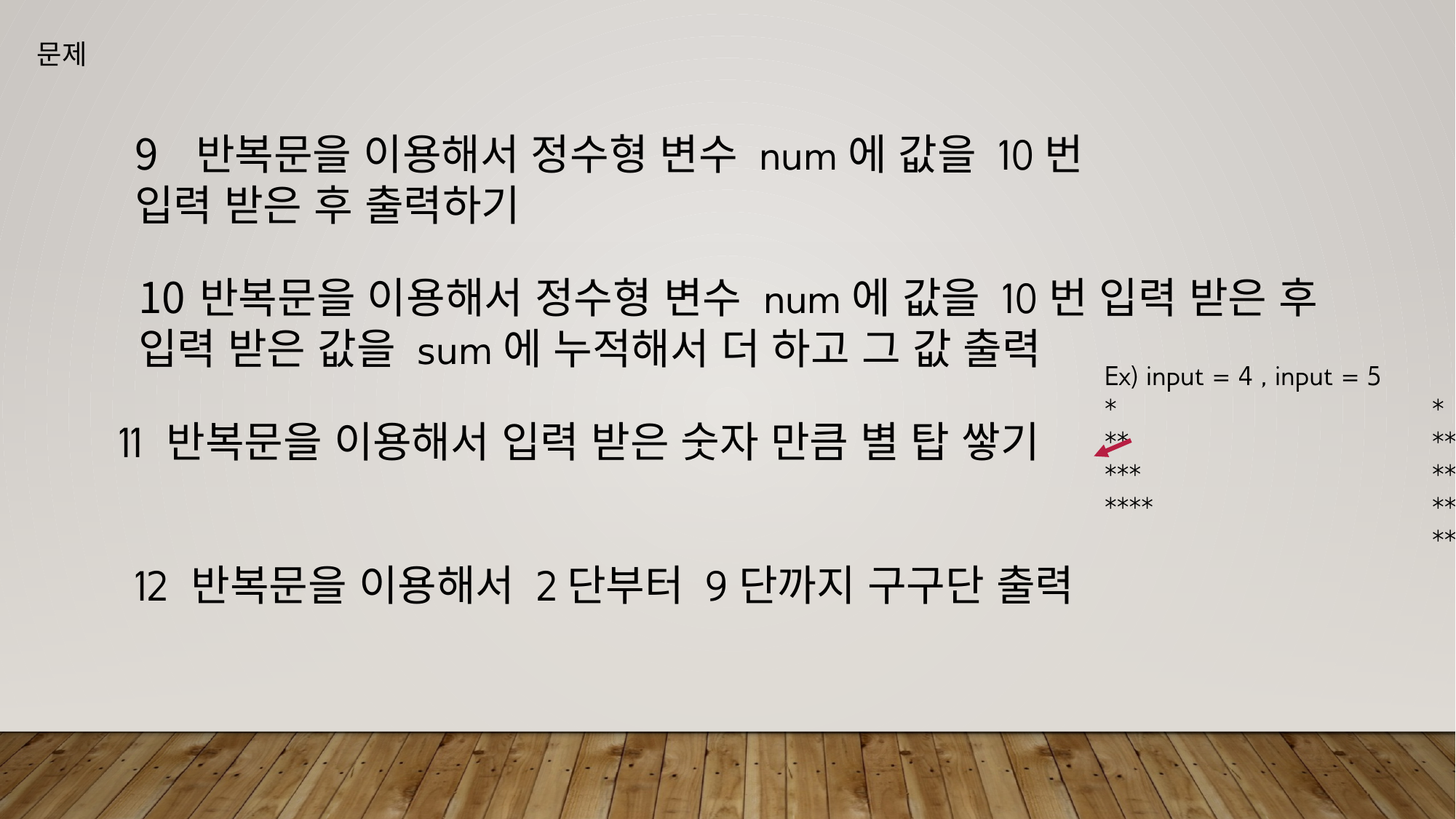

문제
반복문을 이용해서 정수형 변수 num에 값을 10번
입력 받은 후 출력하기
반복문을 이용해서 정수형 변수 num에 값을 10번 입력 받은 후
입력 받은 값을 sum에 누적해서 더 하고 그 값 출력
Ex) input = 4 , input = 5
*			*
**			**
***			***
****			****
			*****
11 반복문을 이용해서 입력 받은 숫자 만큼 별 탑 쌓기
12 반복문을 이용해서 2단부터 9단까지 구구단 출력